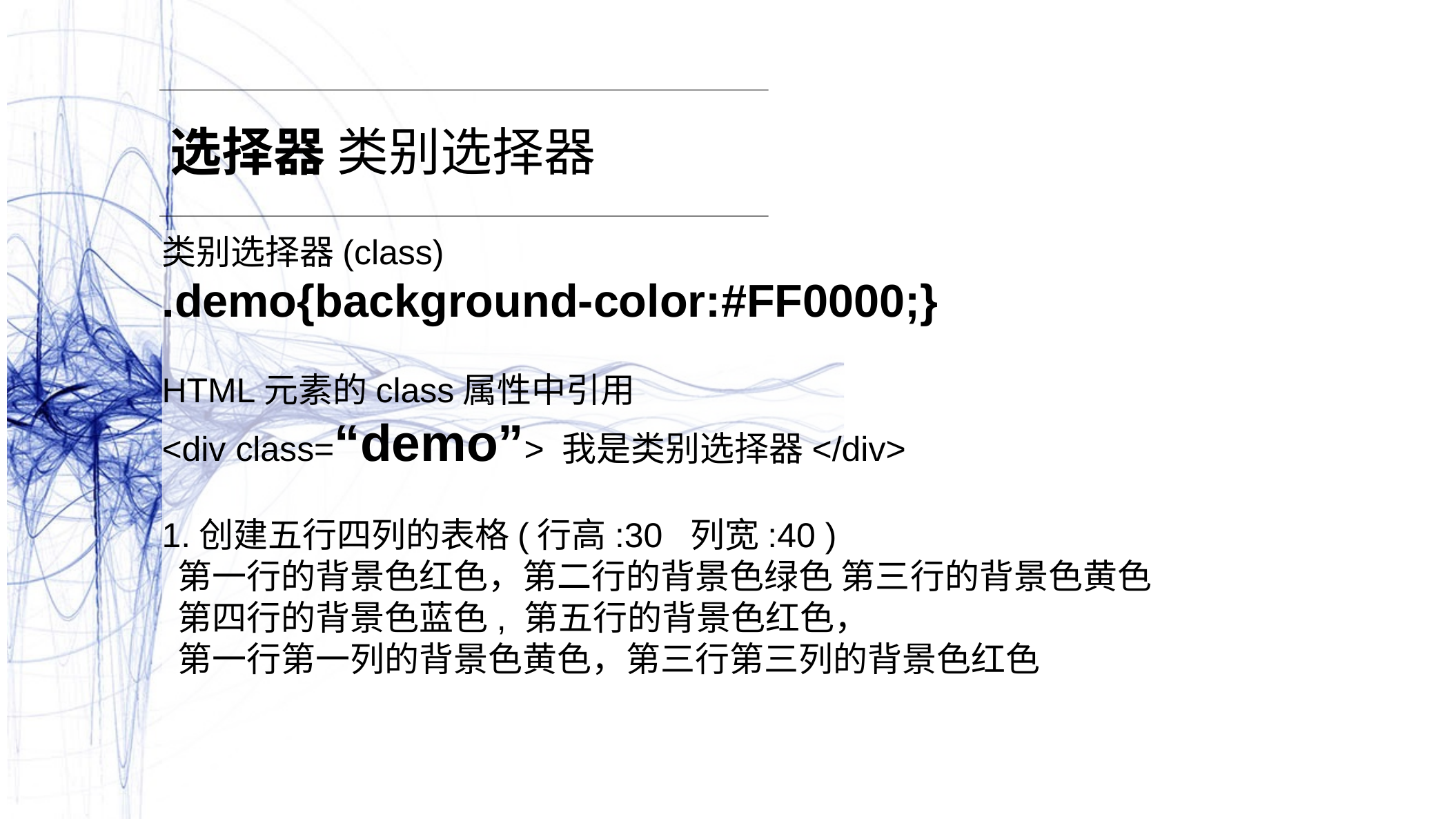

选择器 类别选择器

类别选择器(class)
.demo{background-color:#FF0000;}

HTML元素的class属性中引用
<div class=“demo”> 我是类别选择器</div>

1.创建五行四列的表格(行高:30  列宽:40 )
 第一行的背景色红色，第二行的背景色绿色 第三行的背景色黄色
 第四行的背景色蓝色, 第五行的背景色红色，
 第一行第一列的背景色黄色，第三行第三列的背景色红色